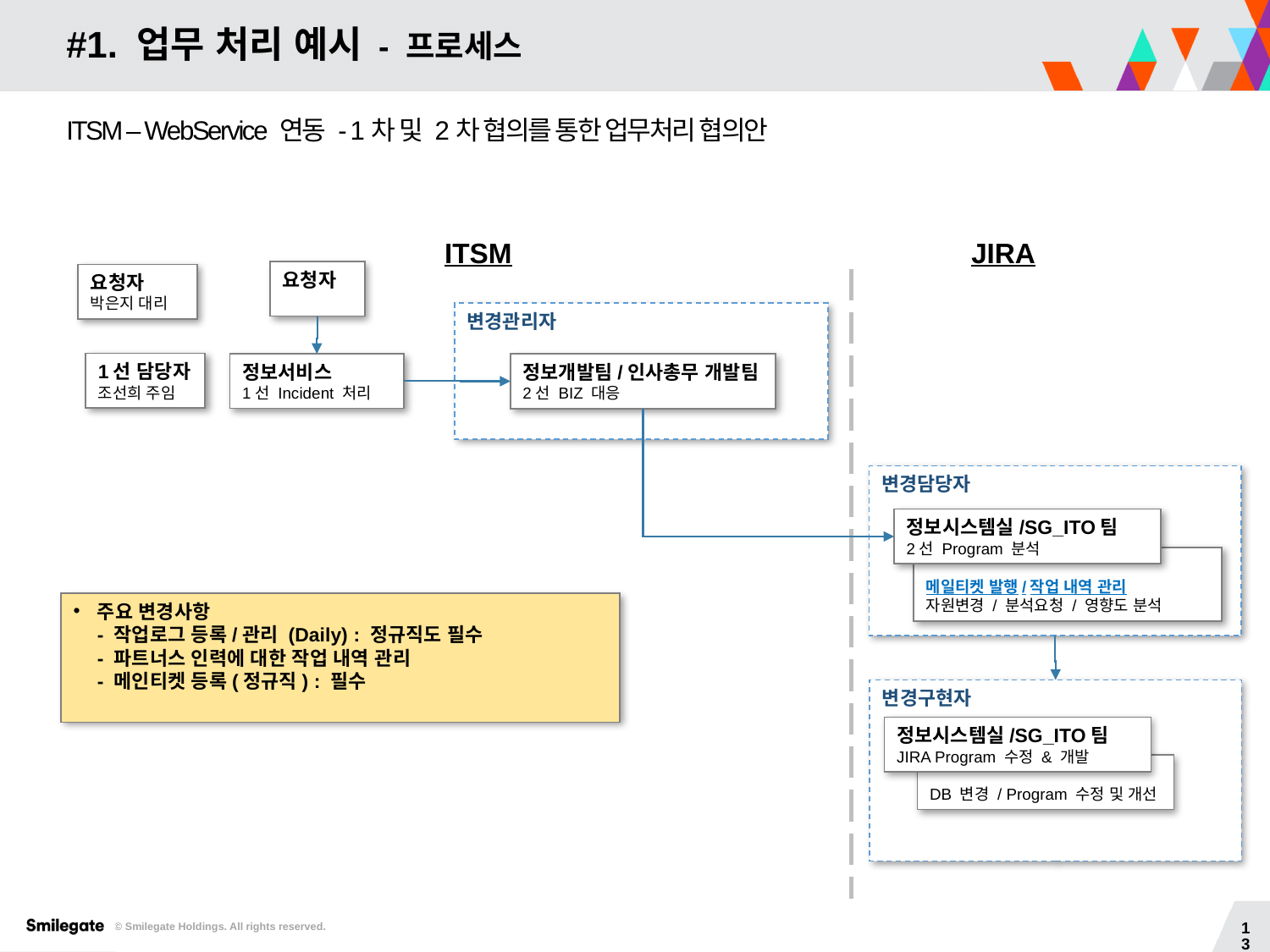

# #1. 업무 처리 예시 - 프로세스
ITSM – WebService 연동 - 1차 및 2차 협의를 통한 업무처리 협의안
ITSM
JIRA
요청자

요청자
박은지 대리
변경관리자
1선 담당자
조선희 주임
정보서비스
1선 Incident 처리
정보개발팀/인사총무 개발팀
2선 BIZ 대응
변경담당자
정보시스템실/SG_ITO팀
2선 Program 분석

메일티켓 발행/작업 내역 관리
자원변경 / 분석요청 / 영향도 분석
주요 변경사항
- 작업로그 등록/관리 (Daily) : 정규직도 필수
- 파트너스 인력에 대한 작업 내역 관리
- 메인티켓 등록(정규직) : 필수

변경구현자
정보시스템실/SG_ITO팀
JIRA Program 수정 & 개발

DB 변경 / Program 수정 및 개선
13